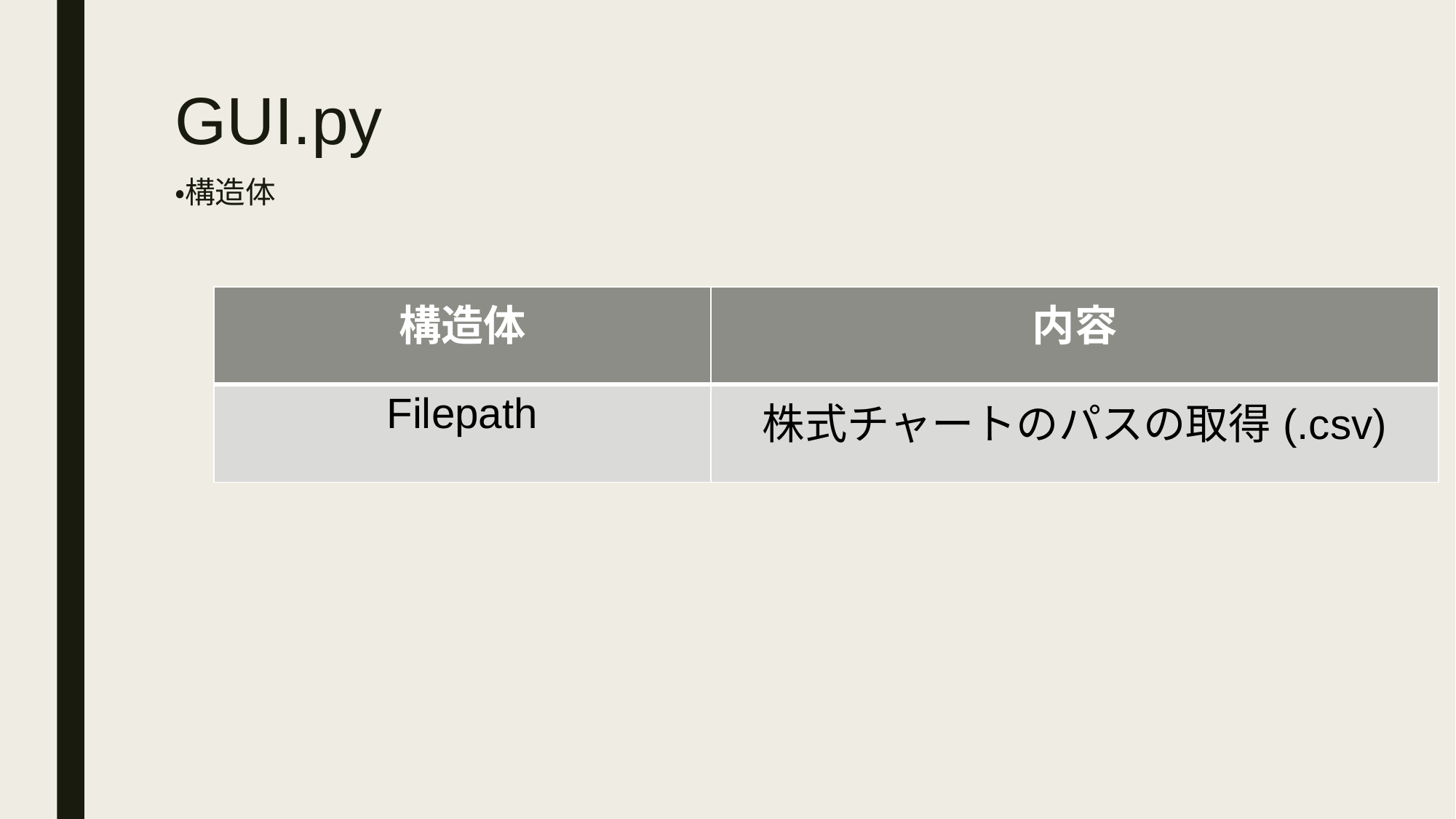

# GUI.py
・構造体
| 構造体 | 内容 |
| --- | --- |
| Filepath | 株式チャートのパスの取得(.csv) |